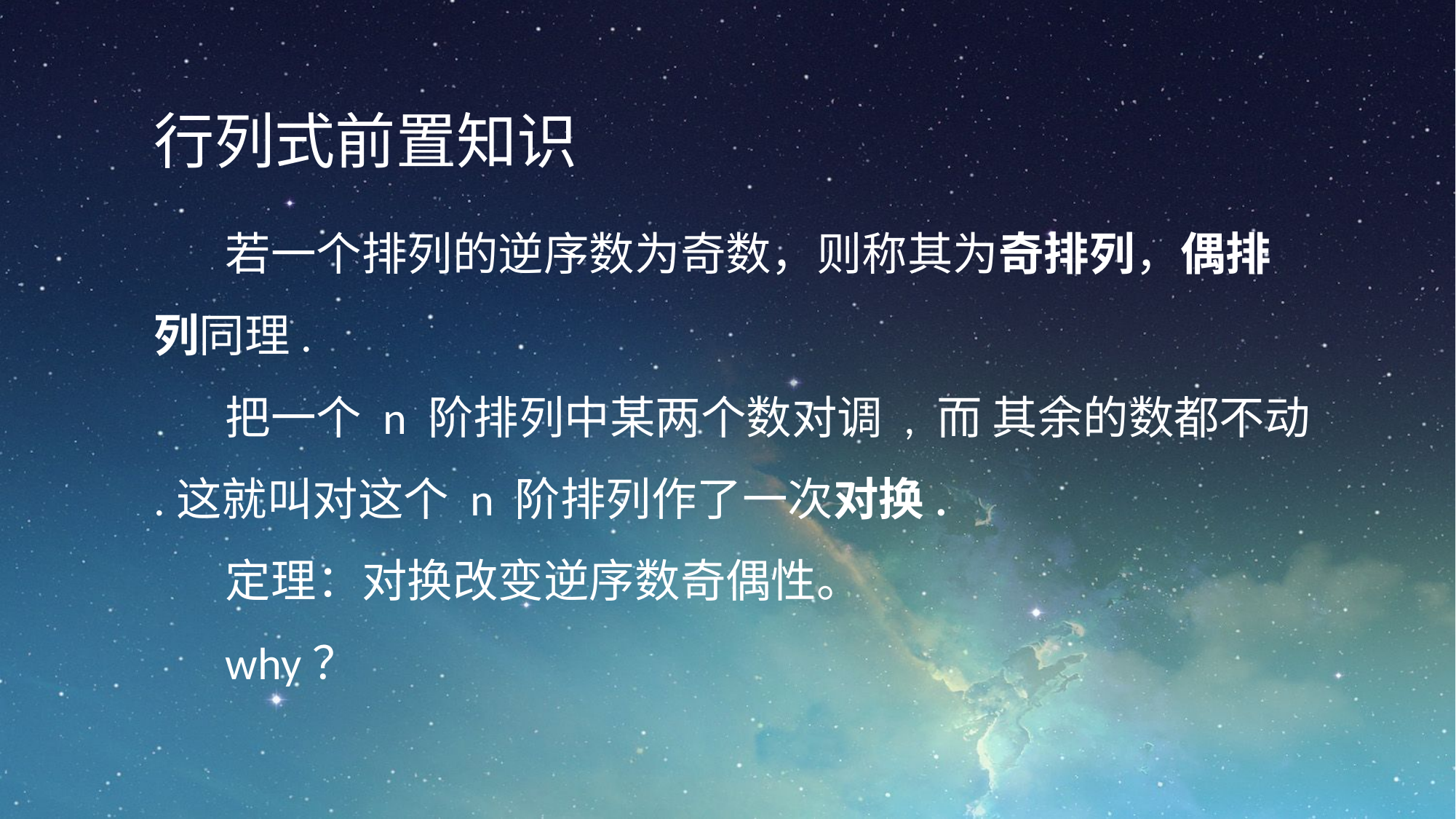

行列式前置知识
若一个排列的逆序数为奇数，则称其为奇排列，偶排列同理.
把一个 n 阶排列中某两个数对调 , 而 其余的数都不动 .这就叫对这个 n 阶排列作了一次对换.
定理：对换改变逆序数奇偶性。
why？